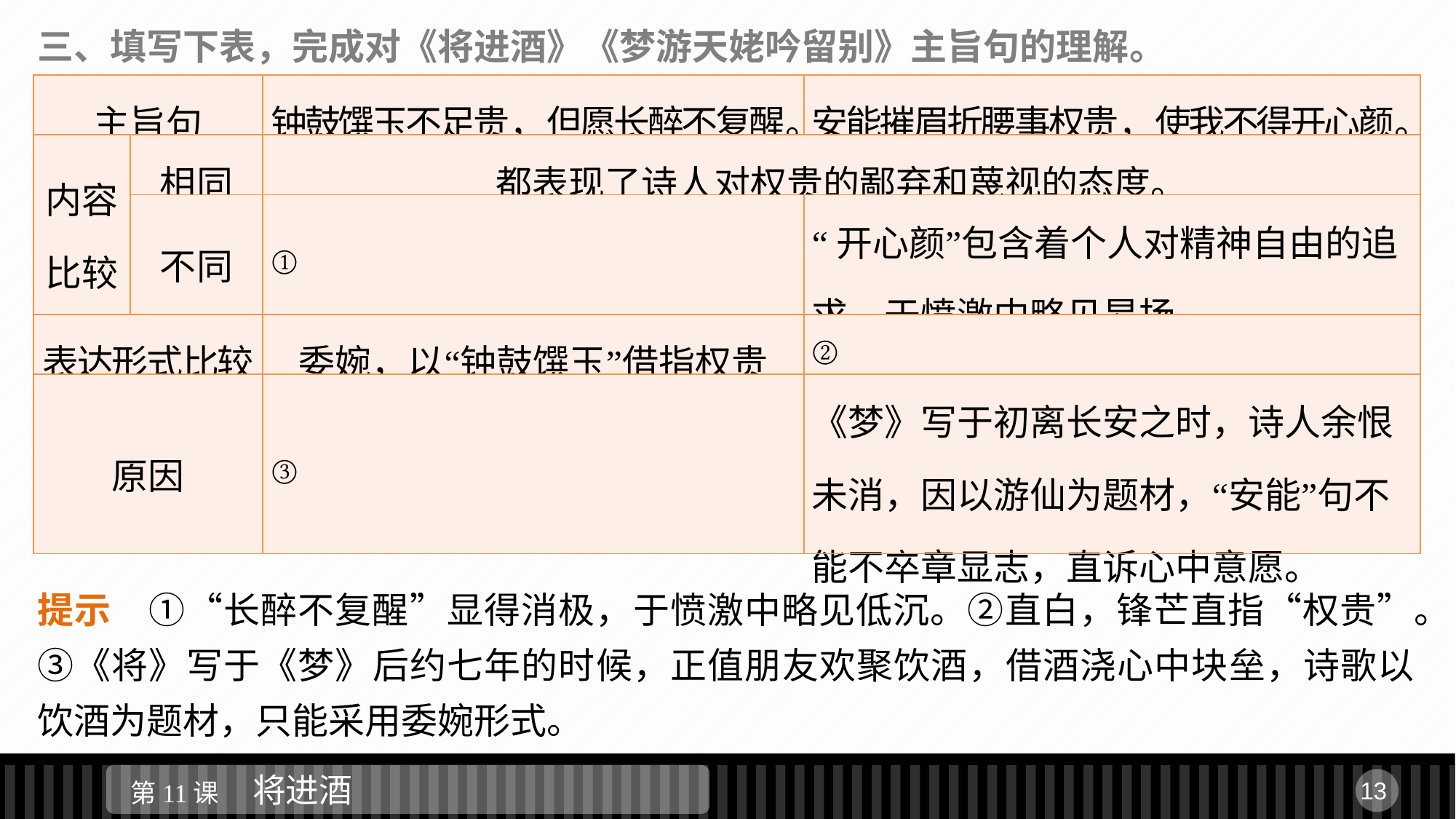

三、填写下表，完成对《将进酒》《梦游天姥吟留别》主旨句的理解。

提示　①“长醉不复醒”显得消极，于愤激中略见低沉。②直白，锋芒直指“权贵”。③《将》写于《梦》后约七年的时候，正值朋友欢聚饮酒，借酒浇心中块垒，诗歌以饮酒为题材，只能采用委婉形式。
| 主旨句 |  | 钟鼓馔玉不足贵，但愿长醉不复醒。 | 安能摧眉折腰事权贵，使我不得开心颜。 |
| --- | --- | --- | --- |
| 内容比较 | 相同 | 都表现了诗人对权贵的鄙弃和蔑视的态度。 |  |
|  | 不同 | ① | “开心颜”包含着个人对精神自由的追求，于愤激中略见昂扬。 |
| 表达形式比较 |  | 委婉，以“钟鼓馔玉”借指权贵 | ② |
| 原因 |  | ③ | 《梦》写于初离长安之时，诗人余恨未消，因以游仙为题材，“安能”句不能不卒章显志，直诉心中意愿。 |